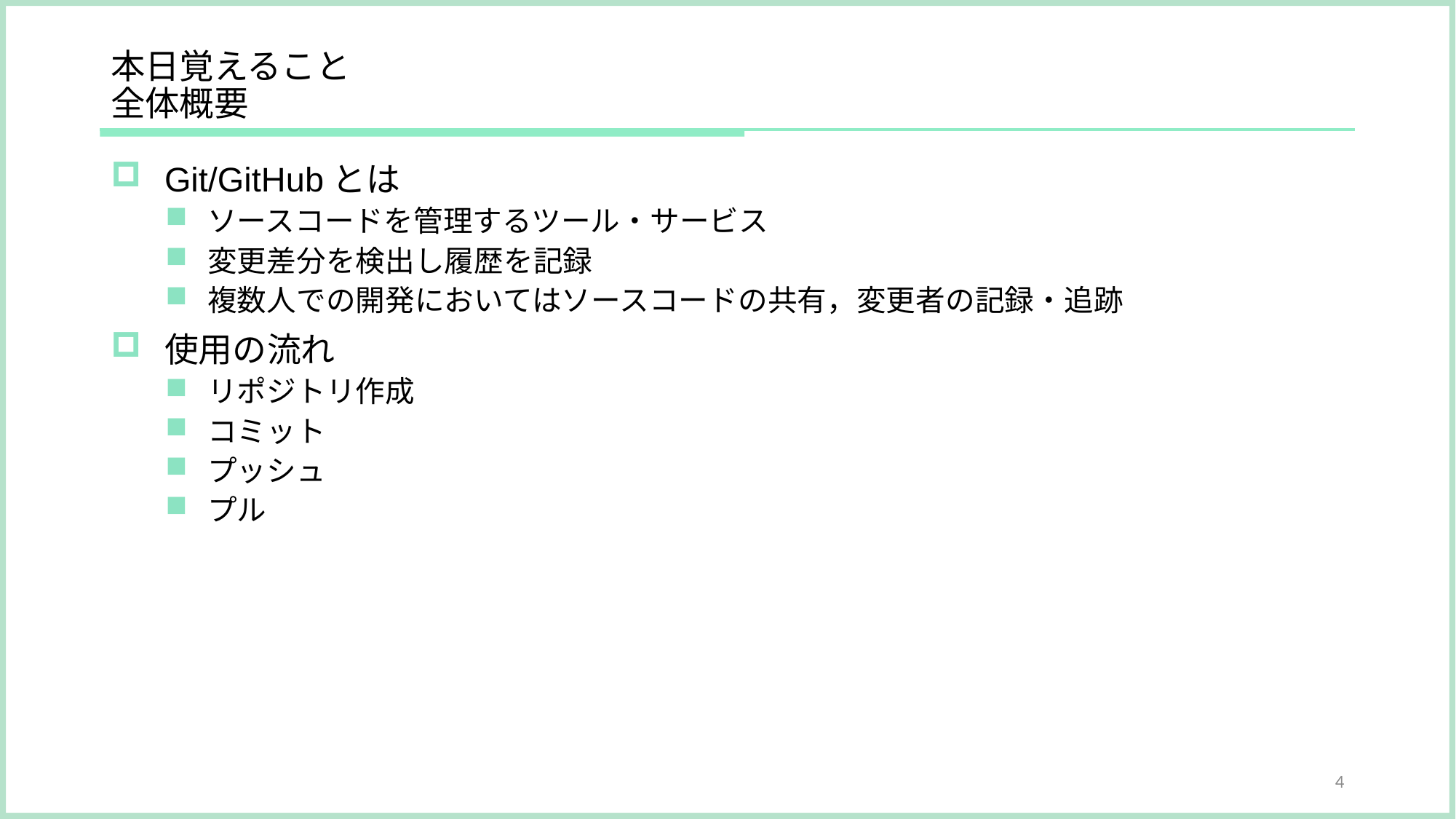

# 本日覚えること 全体概要
Git/GitHubとは
ソースコードを管理するツール・サービス
変更差分を検出し履歴を記録
複数人での開発においてはソースコードの共有，変更者の記録・追跡
使用の流れ
リポジトリ作成
コミット
プッシュ
プル
4